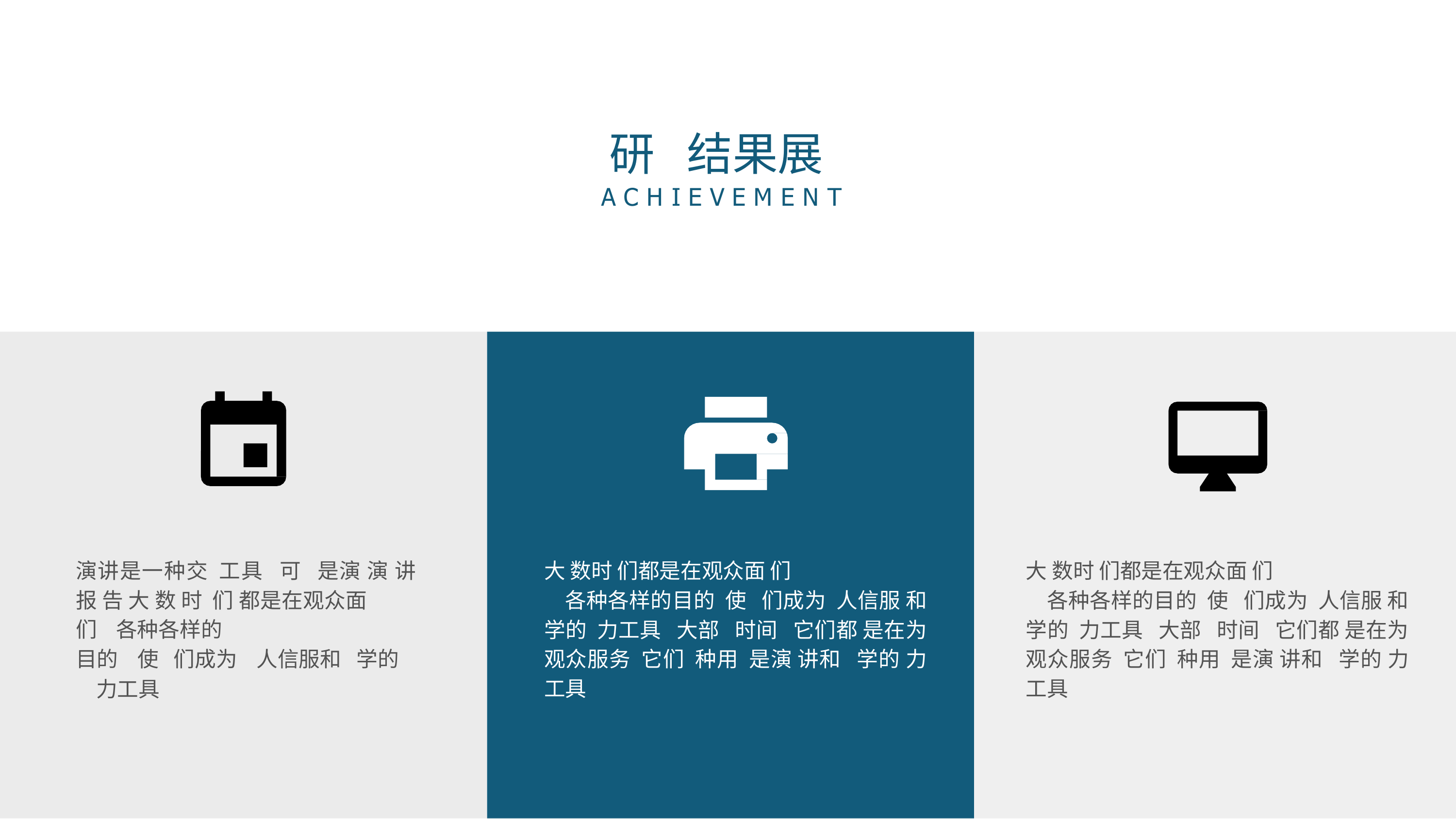

# 研 结果展
A C H I E V E M E N T

演讲是⼀种交 ⼯具 可 是演 演 讲 报 告 ⼤ 数 时 们 都是在观众⾯           们   各种各样的
⽬的   使 们成为   ⼈信服和 学的
 ⼒⼯具
⼤ 数时 们都是在观众⾯ 们
 各种各样的⽬的 使 们成为 ⼈信服 和 学的 ⼒⼯具 ⼤部 时间 它们都 是在为观众服务 它们 种⽤ 是演 讲和 学的 ⼒⼯具
⼤ 数时 们都是在观众⾯ 们
 各种各样的⽬的 使 们成为 ⼈信服 和 学的 ⼒⼯具 ⼤部 时间 它们都 是在为观众服务 它们 种⽤ 是演 讲和 学的 ⼒⼯具